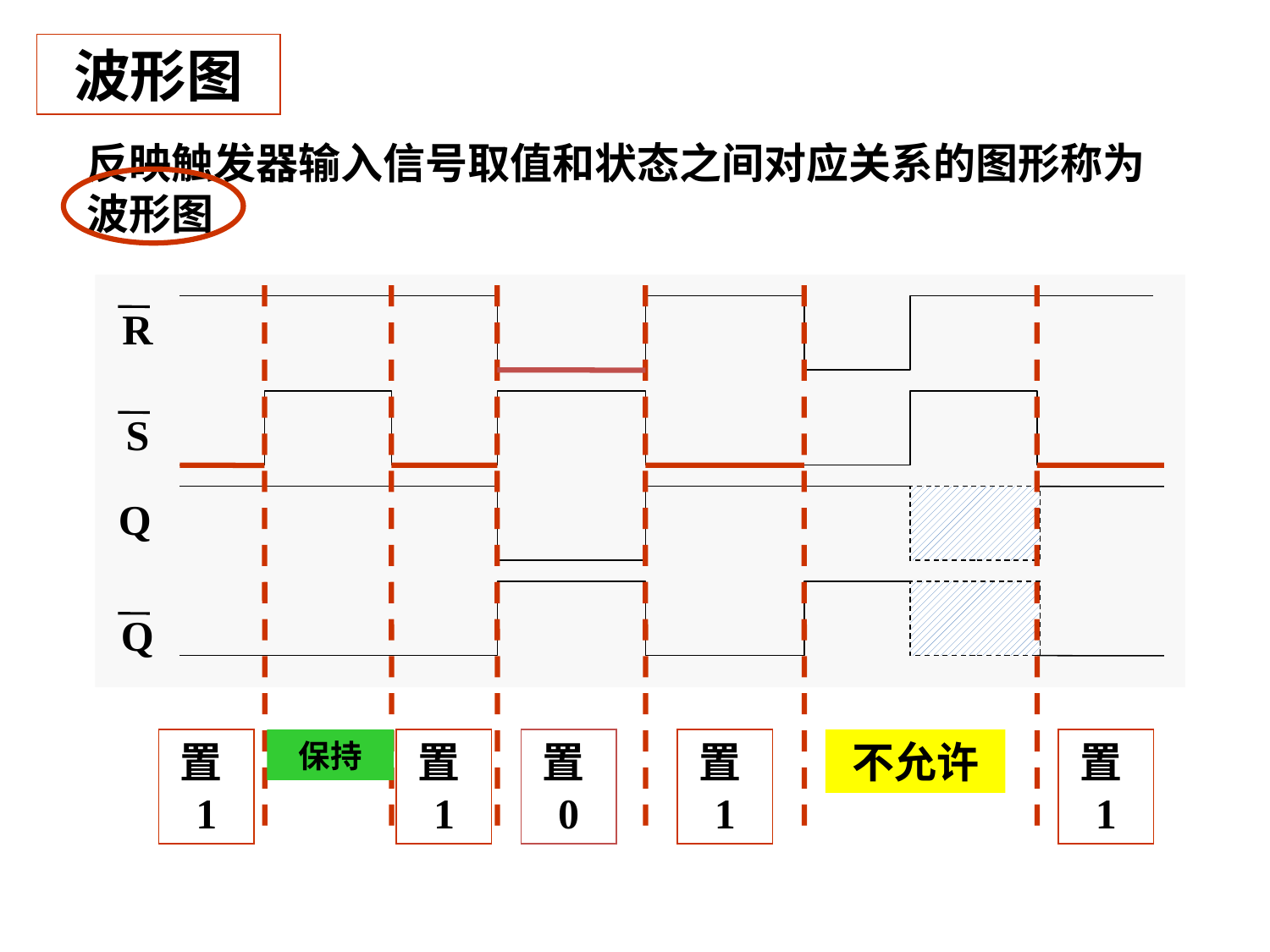

波形图
反映触发器输入信号取值和状态之间对应关系的图形称为波形图

R

S

Q

Q

置1
保持
置1
置0
置1
不允许
置1